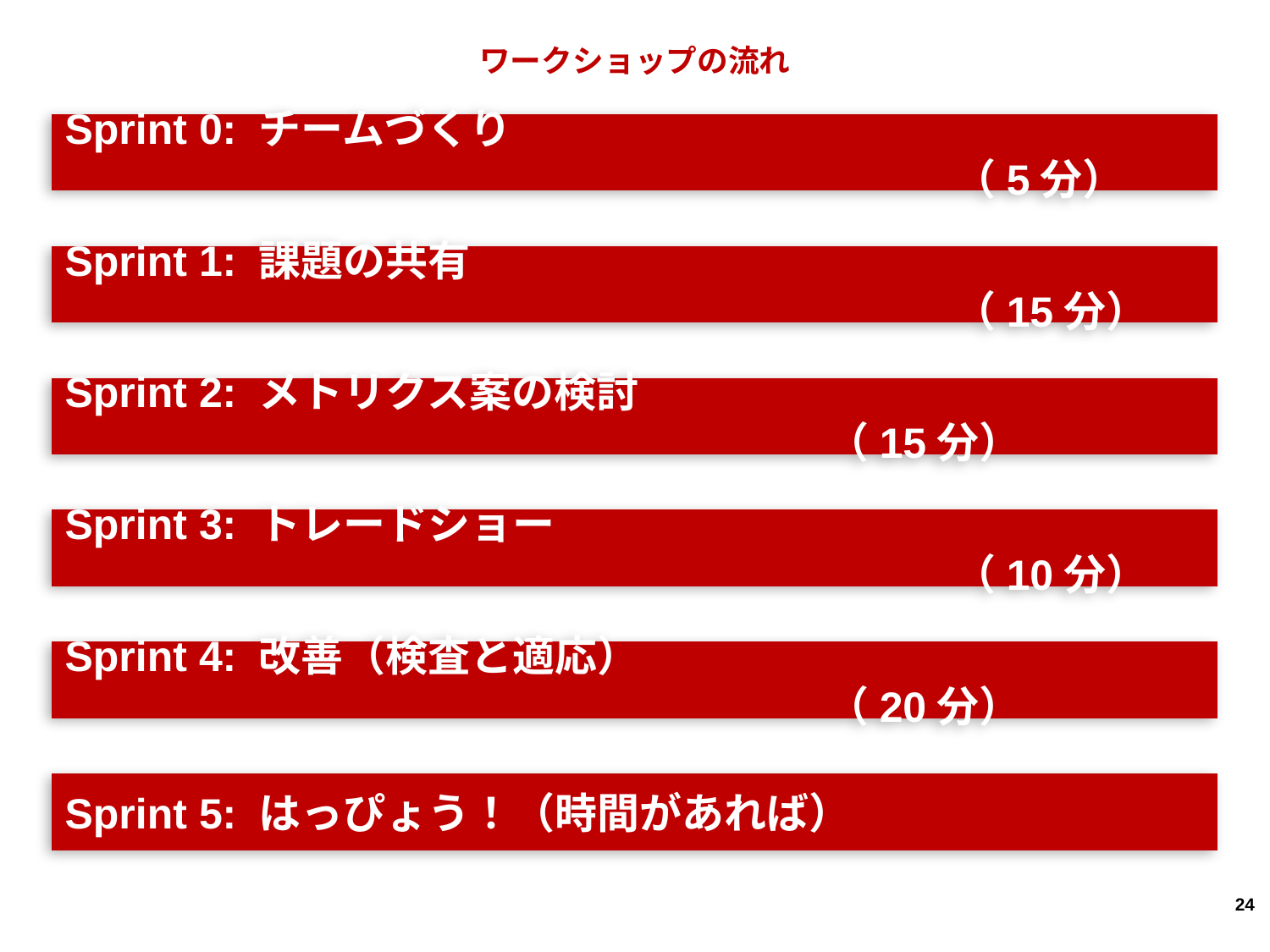

# ワークショップの流れ
Sprint 0: チームづくり												（5分）
Sprint 1: 課題の共有												（15分）
Sprint 2: メトリクス案の検討										（15分）
Sprint 3: トレードショー												（10分）
Sprint 4: 改善（検査と適応）										（20分）
Sprint 5: はっぴょう！（時間があれば）